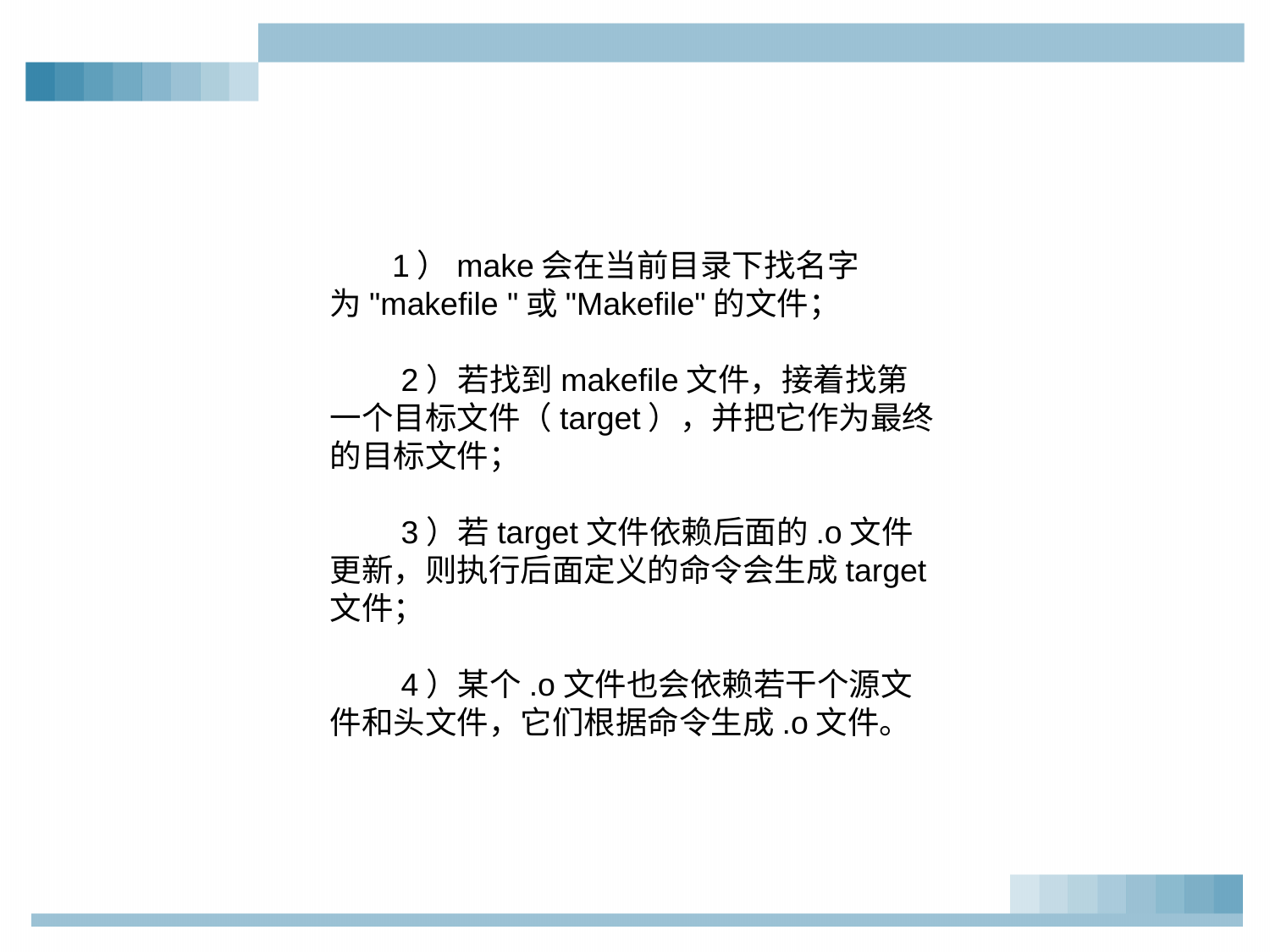

1）make会在当前目录下找名字为"makefile "或"Makefile"的文件；

　　2）若找到makefile文件，接着找第一个目标文件（target），并把它作为最终的目标文件；

　　3）若target文件依赖后面的.o文件更新，则执行后面定义的命令会生成target文件；

　　4）某个.o文件也会依赖若干个源文件和头文件，它们根据命令生成.o文件。